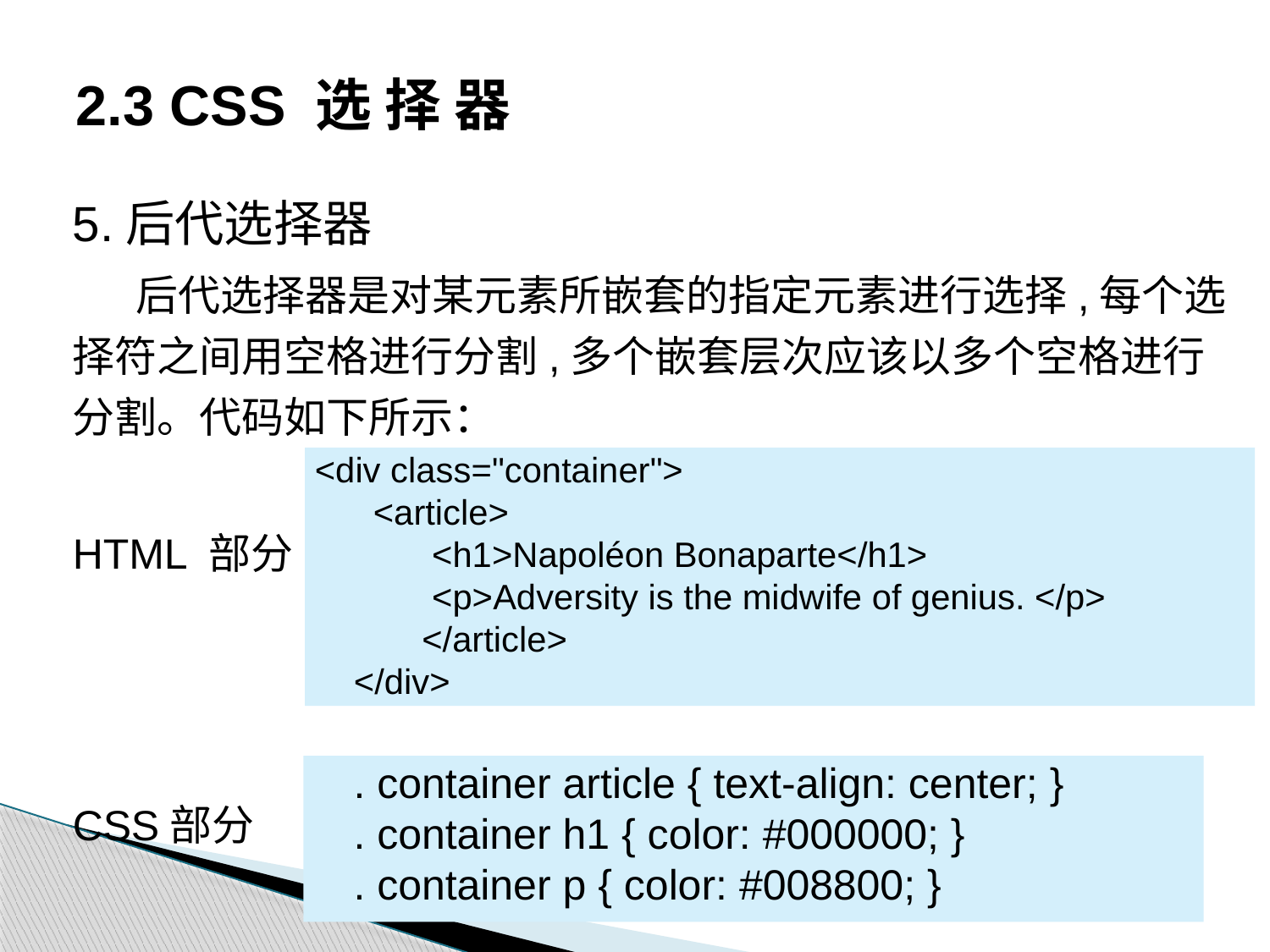

# 2.3 CSS 选 择 器
5.后代选择器
后代选择器是对某元素所嵌套的指定元素进行选择,每个选择符之间用空格进行分割,多个嵌套层次应该以多个空格进行分割。代码如下所示：

HTML 部分

CSS部分
<div class="container">
      <article>
            <h1>Napoléon Bonaparte</h1>
            <p>Adversity is the midwife of genius. </p>
           </article>
    </div>
. container article { text-align: center; }
. container h1 { color: #000000; }
. container p { color: #008800; }